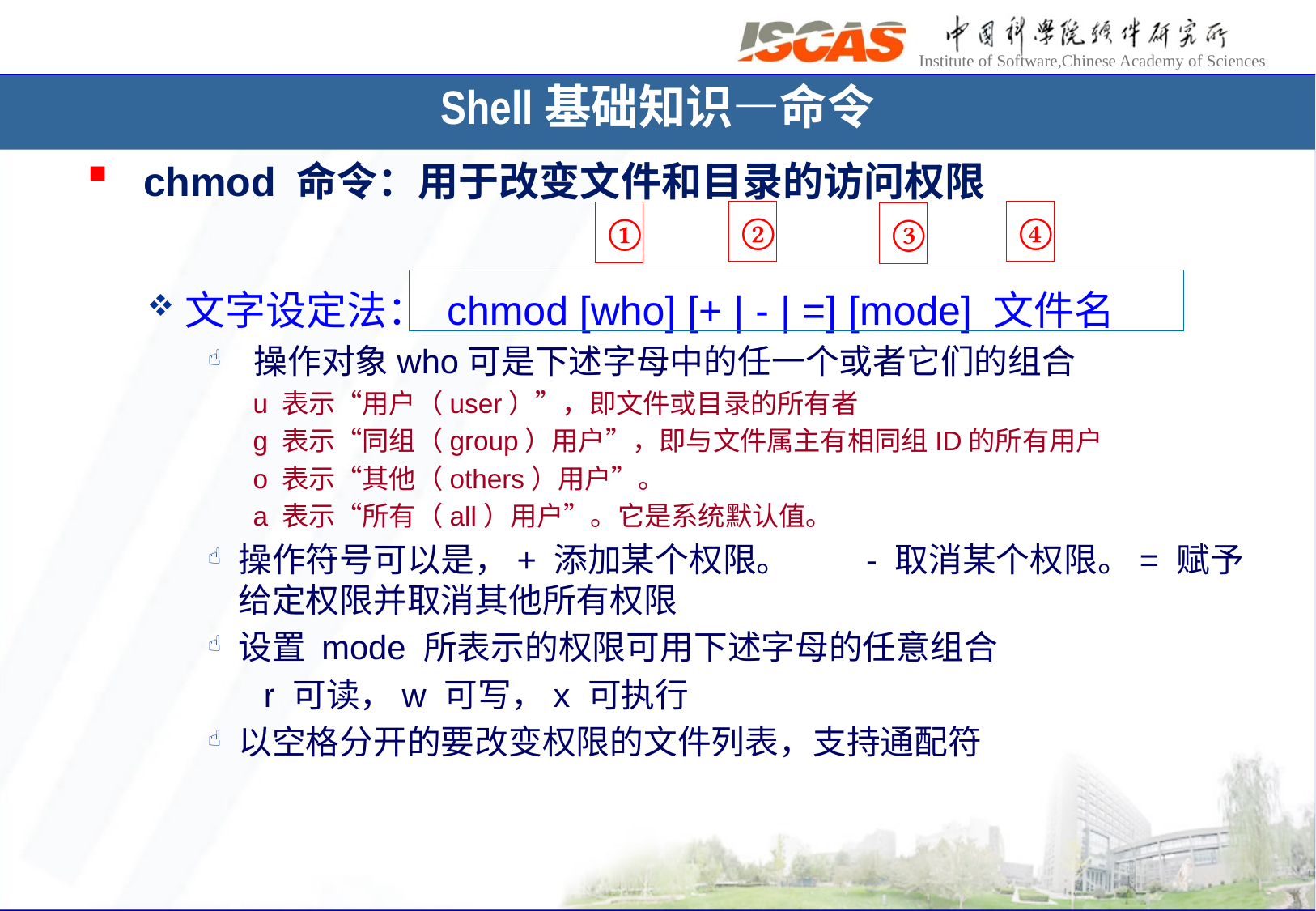

# Shell基础知识—命令
 chmod 命令：用于改变文件和目录的访问权限

文字设定法： chmod [who] [+ | - | =] [mode] 文件名
 操作对象who可是下述字母中的任一个或者它们的组合
      u 表示“用户（user）”，即文件或目录的所有者
      g 表示“同组（group）用户”，即与文件属主有相同组ID的所有用户
      o 表示“其他（others）用户”。
      a 表示“所有（all）用户”。它是系统默认值。
操作符号可以是，+ 添加某个权限。　　- 取消某个权限。= 赋予给定权限并取消其他所有权限
设置 mode 所表示的权限可用下述字母的任意组合
      r 可读，w 可写，x 可执行
以空格分开的要改变权限的文件列表，支持通配符

④
②
①
③